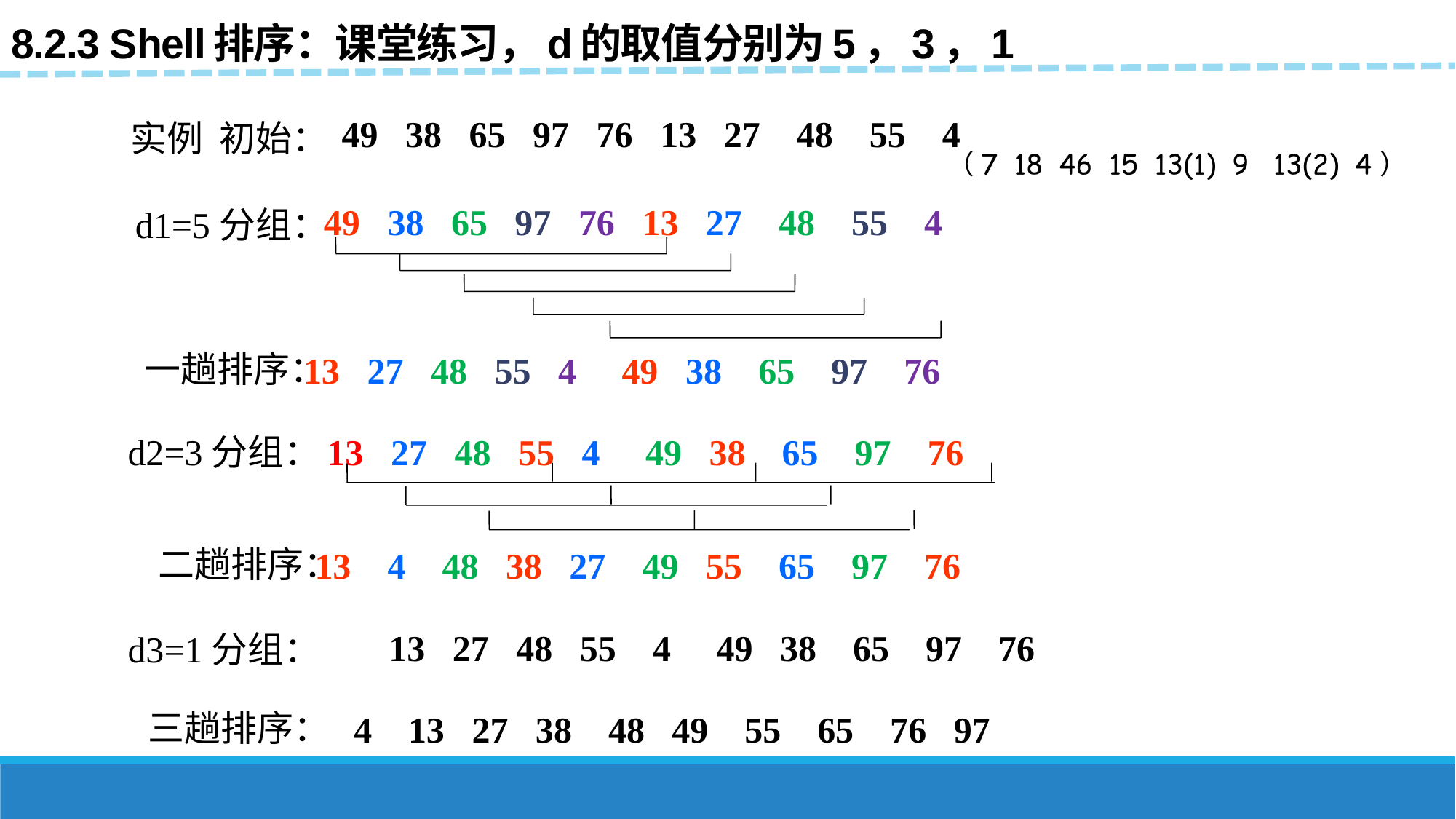

8.2.3 Shell排序：课堂练习，d的取值分别为5，3，1
49   38   65   97   76   13   27    48    55    4
实例  初始：
（7  18  46  15  13(1)  9   13(2)  4）
49   38   65   97   76   13   27    48    55    4
d1=5分组：

一趟排序：
13   27   48   55   4     49   38    65    97    76
d2=3分组：
13   27   48   55   4     49   38    65    97    76

二趟排序：
13    4    48   38   27    49   55    65    97    76
13   27   48   55    4     49   38    65    97    76
d3=1分组：
三趟排序：
4    13   27   38    48   49    55    65    76   97